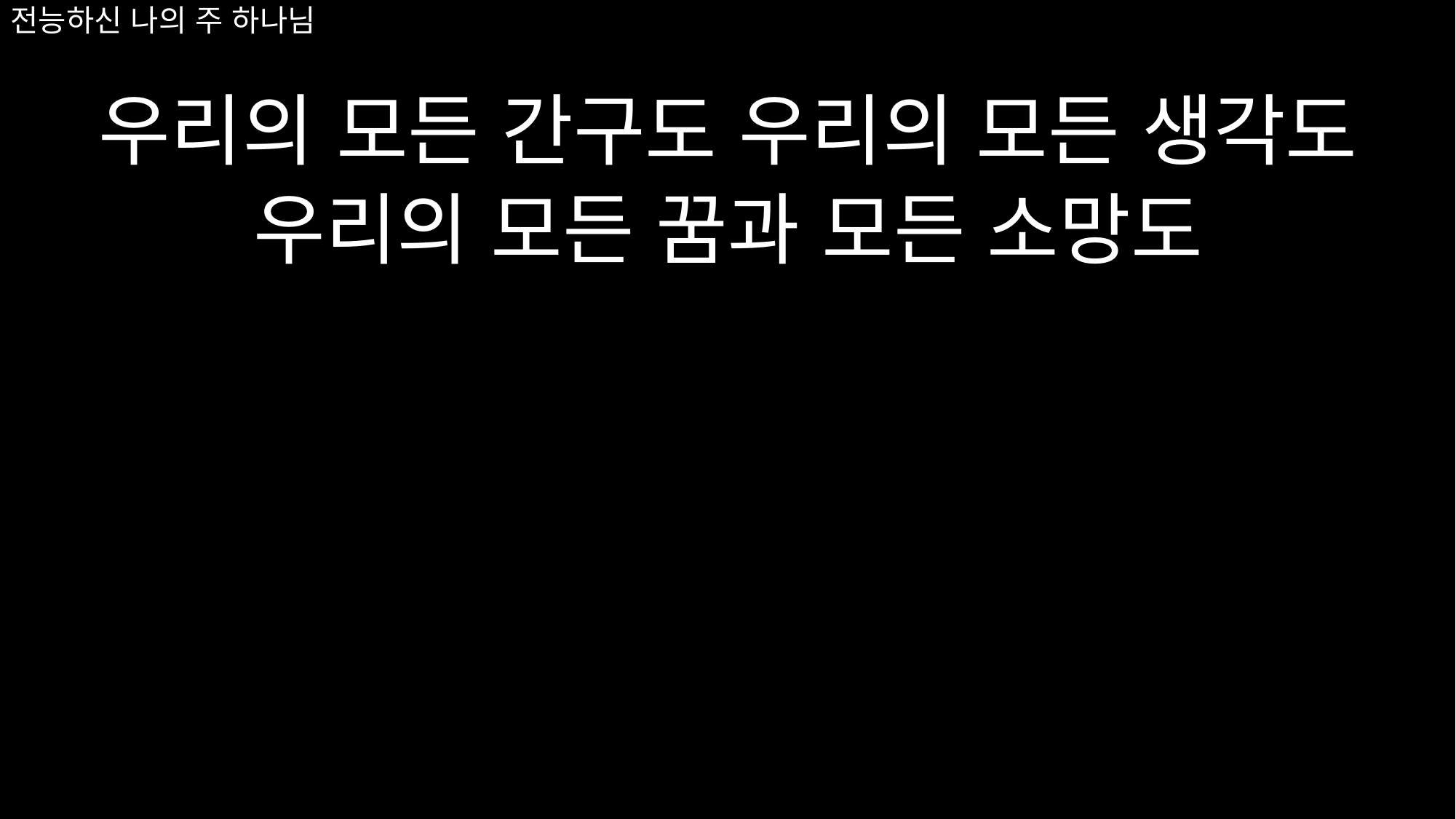

우리의 모든 간구도 우리의 모든 생각도
우리의 모든 꿈과 모든 소망도

# 전능하신 나의 주 하나님